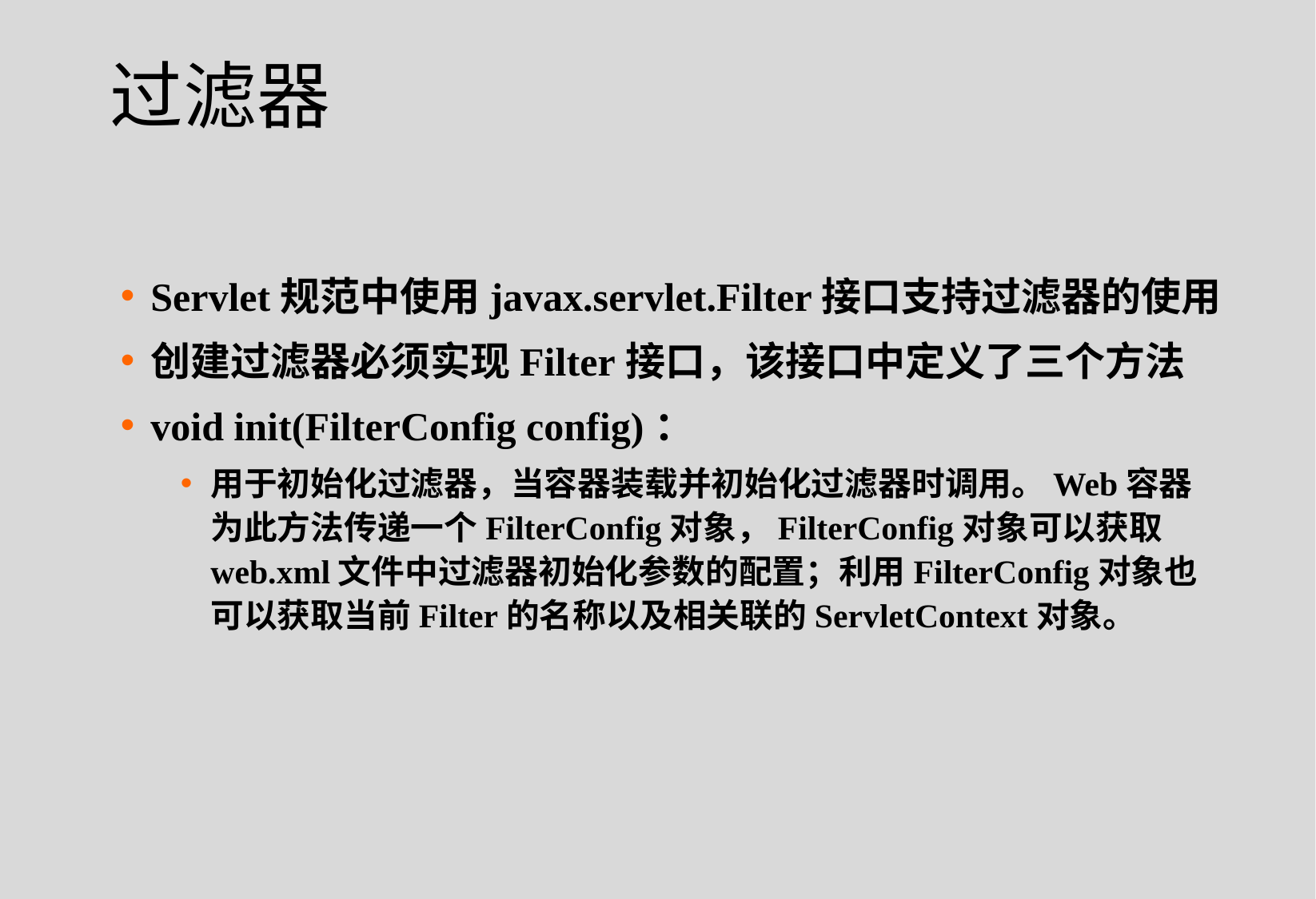

# 过滤器
Servlet规范中使用javax.servlet.Filter接口支持过滤器的使用
创建过滤器必须实现Filter接口，该接口中定义了三个方法
void init(FilterConfig config)：
用于初始化过滤器，当容器装载并初始化过滤器时调用。Web容器为此方法传递一个FilterConfig对象，FilterConfig对象可以获取web.xml文件中过滤器初始化参数的配置；利用FilterConfig对象也可以获取当前Filter的名称以及相关联的ServletContext对象。